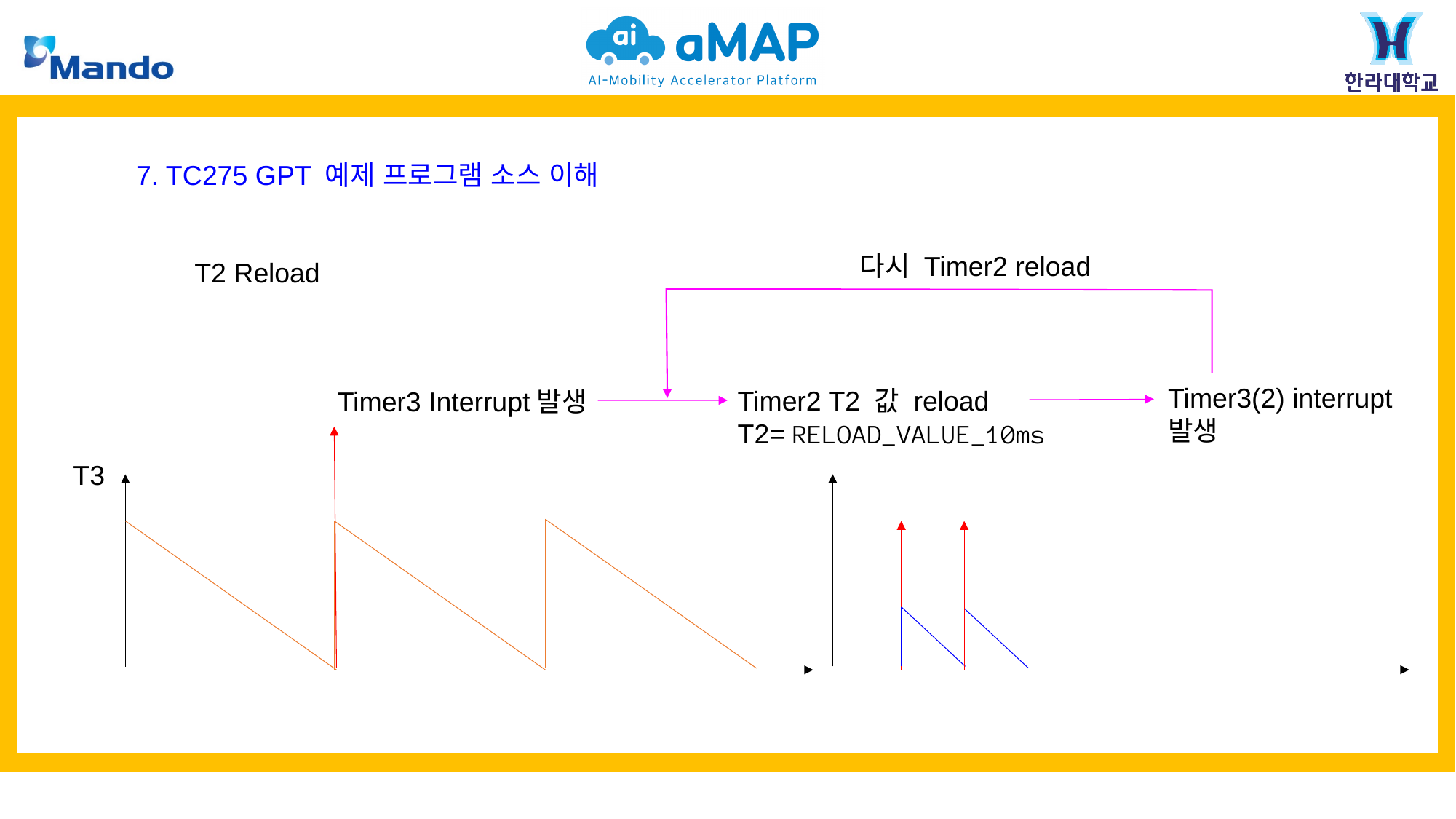

7. TC275 GPT 예제 프로그램 소스 이해
다시 Timer2 reload
T2 Reload

Timer3(2) interrupt발생
Timer2 T2 값 reload
T2= RELOAD_VALUE_10ms
Timer3 Interrupt발생
T3